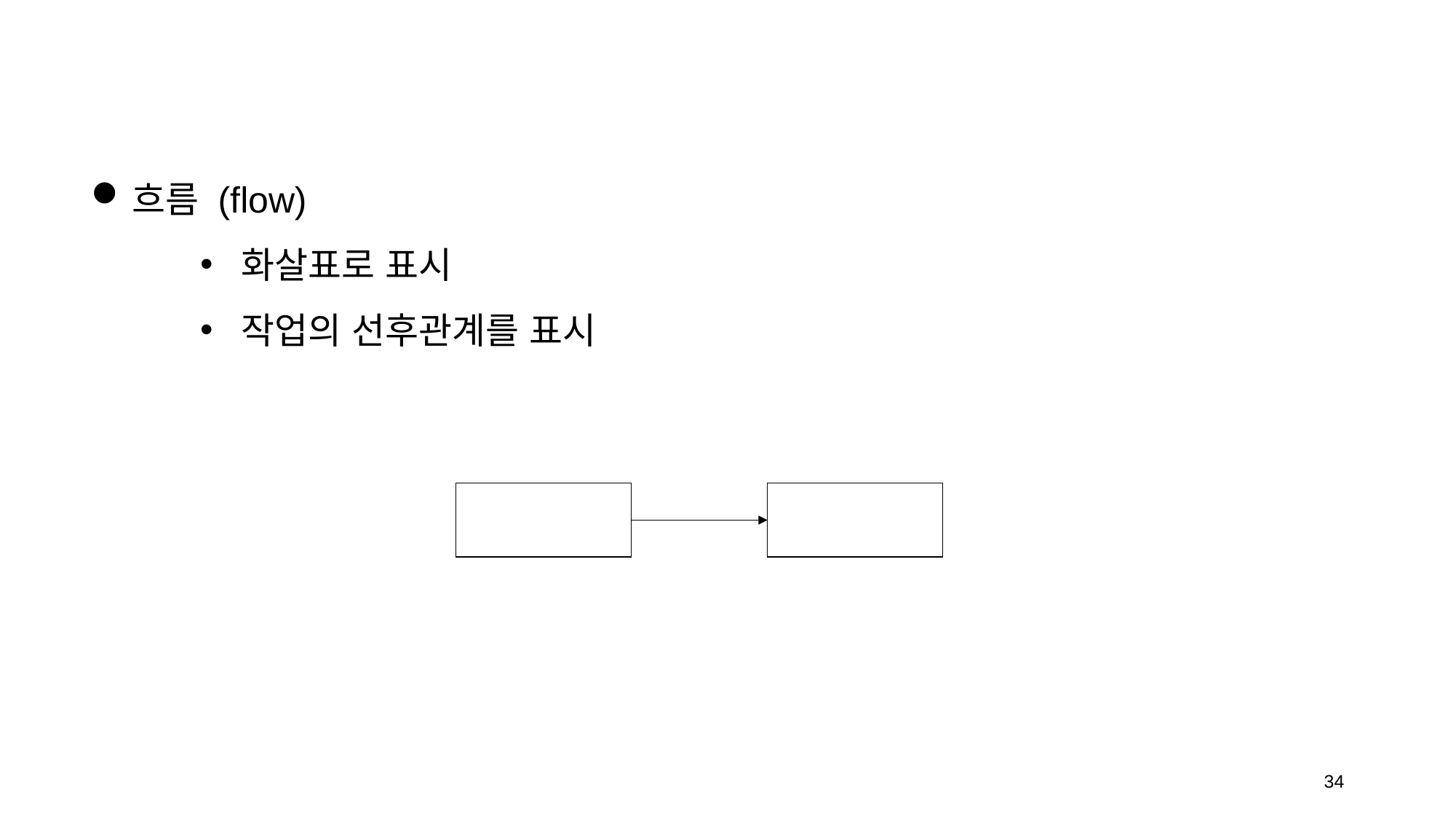

흐름 (flow)
화살표로 표시
작업의 선후관계를 표시

34